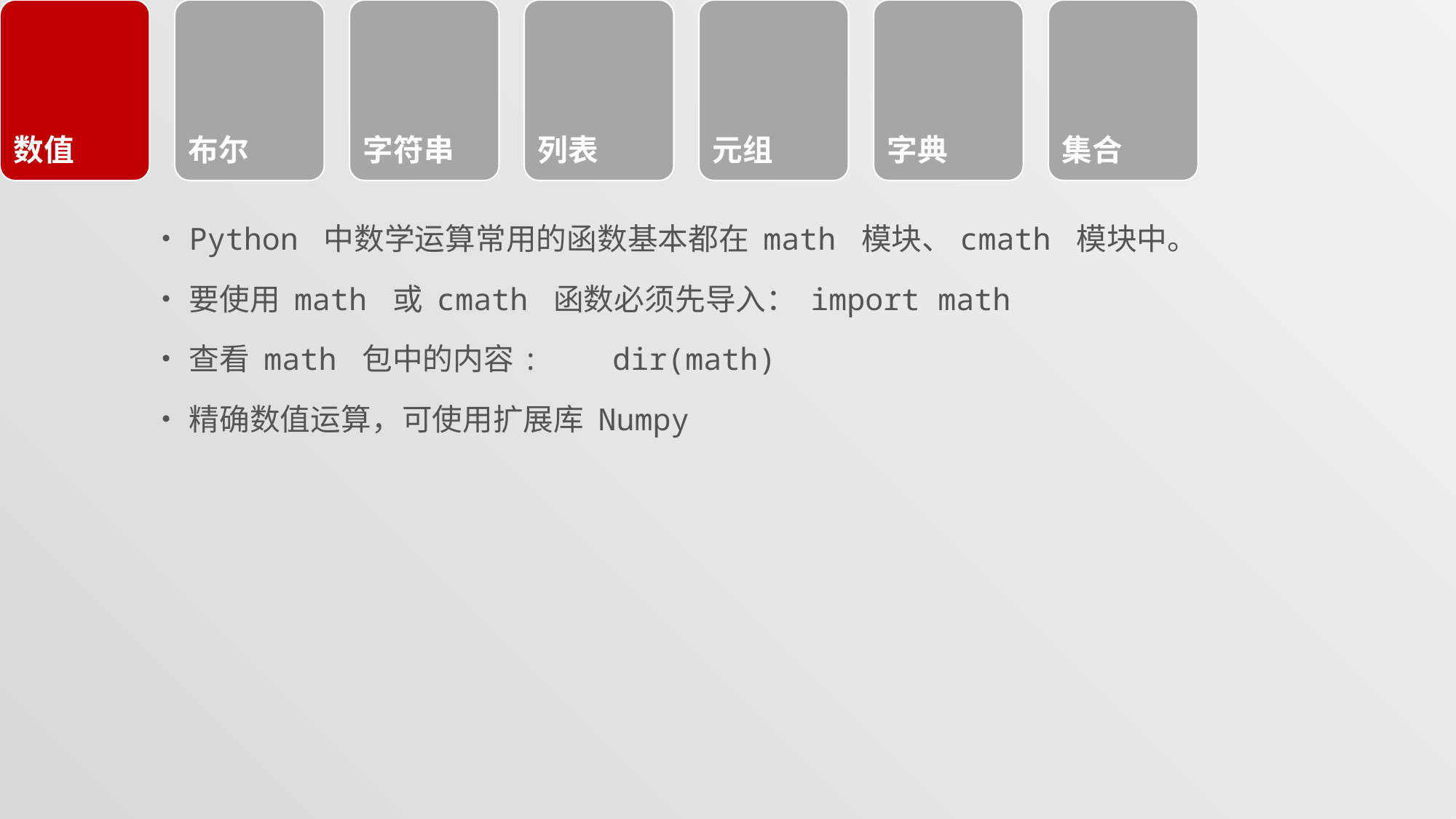

#
Python 中数学运算常用的函数基本都在 math 模块、cmath 模块中。
要使用 math 或 cmath 函数必须先导入： import math
查看 math 包中的内容:    dir(math)
精确数值运算，可使用扩展库 Numpy